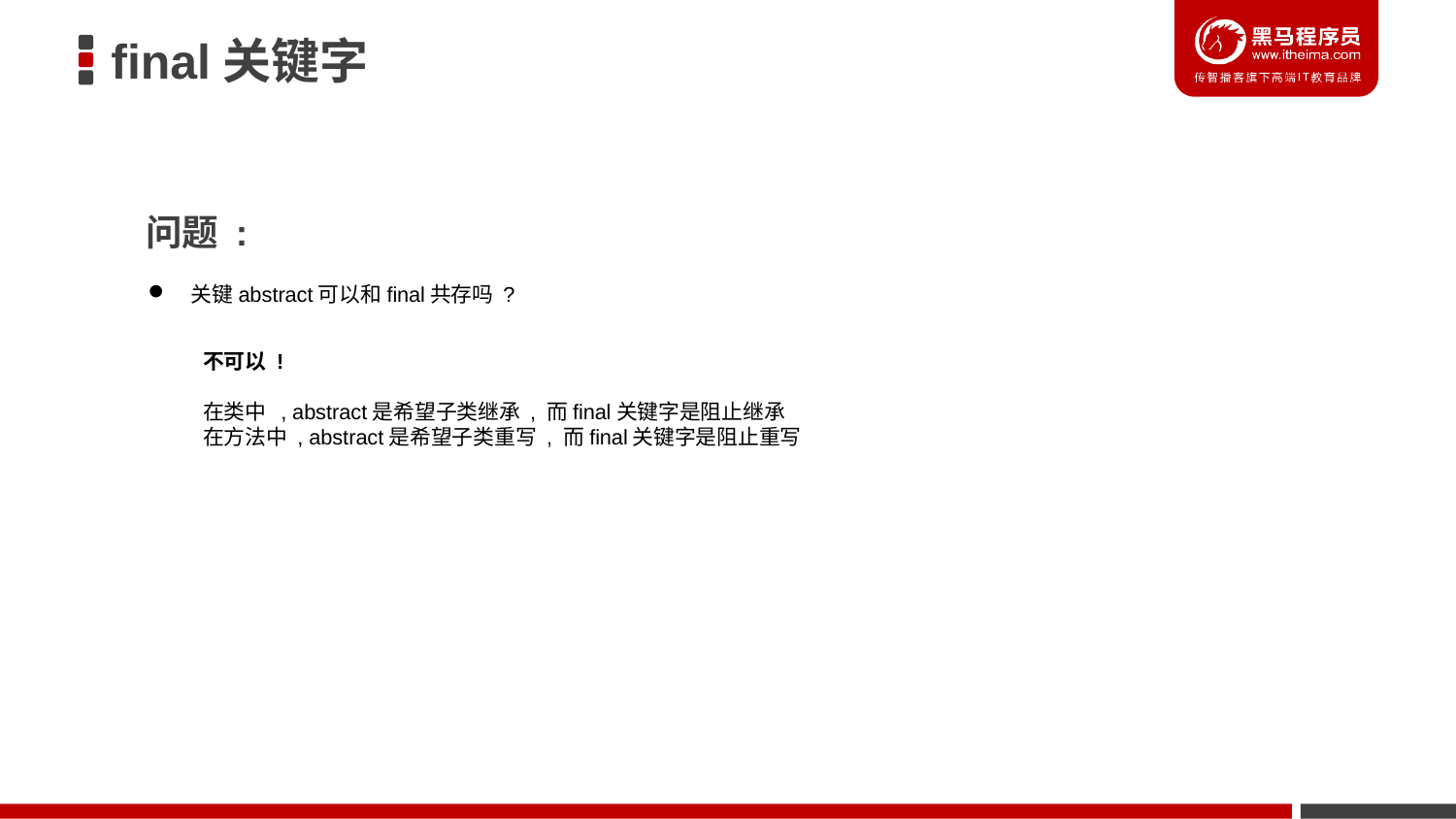

final关键字
问题 :
关键abstract可以和final共存吗 ?
不可以 !

在类中  , abstract是希望子类继承 , 而final关键字是阻止继承
在方法中 , abstract是希望子类重写 , 而final关键字是阻止重写